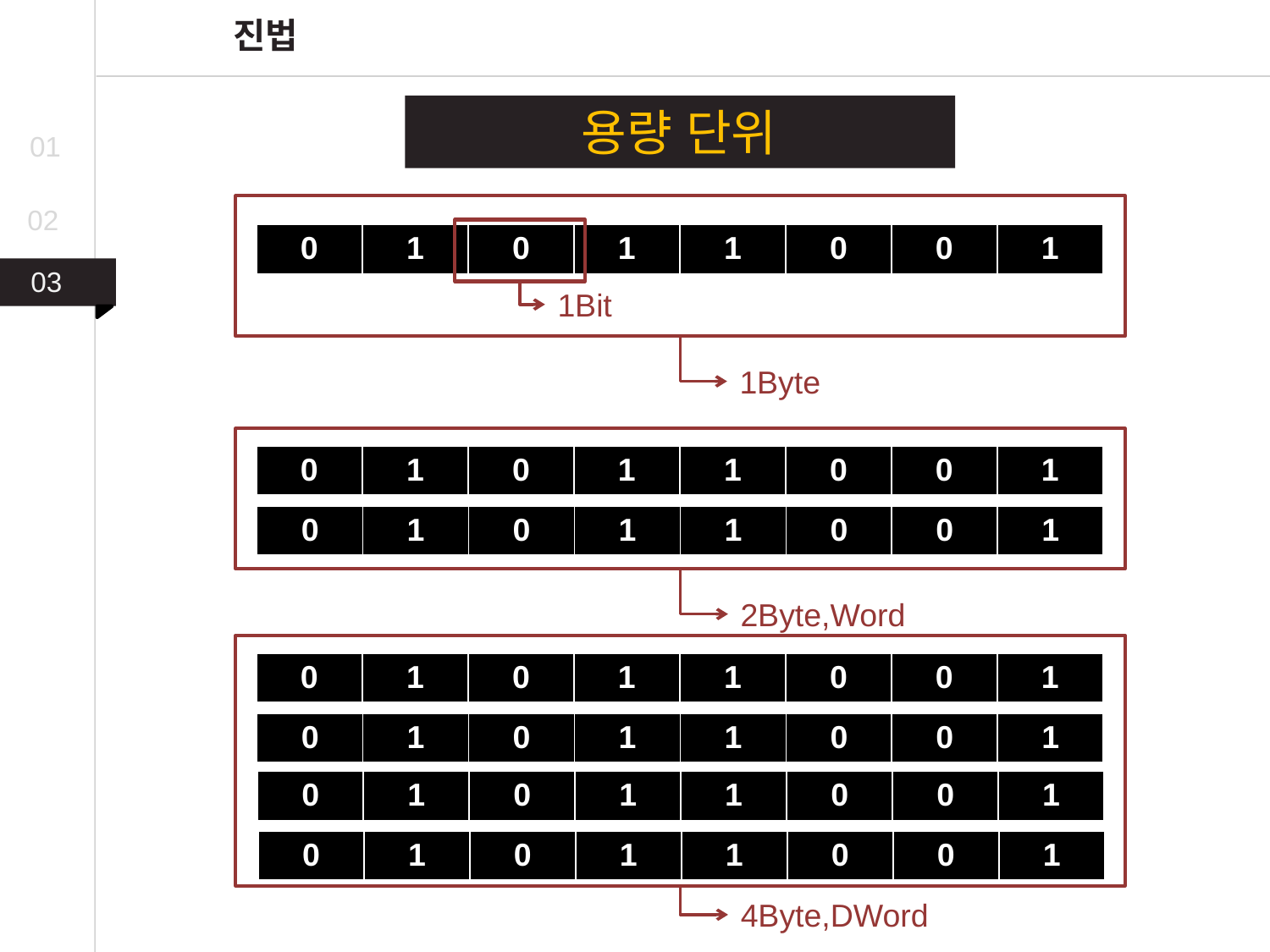

진법
용량 단위

01

02

| 0 | 1 | 0 | 1 | 1 | 0 | 0 | 1 |
| --- | --- | --- | --- | --- | --- | --- | --- |
03

03
02
1Bit

1Byte

| 0 | 1 | 0 | 1 | 1 | 0 | 0 | 1 |
| --- | --- | --- | --- | --- | --- | --- | --- |
| 0 | 1 | 0 | 1 | 1 | 0 | 0 | 1 |
| --- | --- | --- | --- | --- | --- | --- | --- |
2Byte,Word

| 0 | 1 | 0 | 1 | 1 | 0 | 0 | 1 |
| --- | --- | --- | --- | --- | --- | --- | --- |
| 0 | 1 | 0 | 1 | 1 | 0 | 0 | 1 |
| --- | --- | --- | --- | --- | --- | --- | --- |
| 0 | 1 | 0 | 1 | 1 | 0 | 0 | 1 |
| --- | --- | --- | --- | --- | --- | --- | --- |
| 0 | 1 | 0 | 1 | 1 | 0 | 0 | 1 |
| --- | --- | --- | --- | --- | --- | --- | --- |
4Byte,DWord